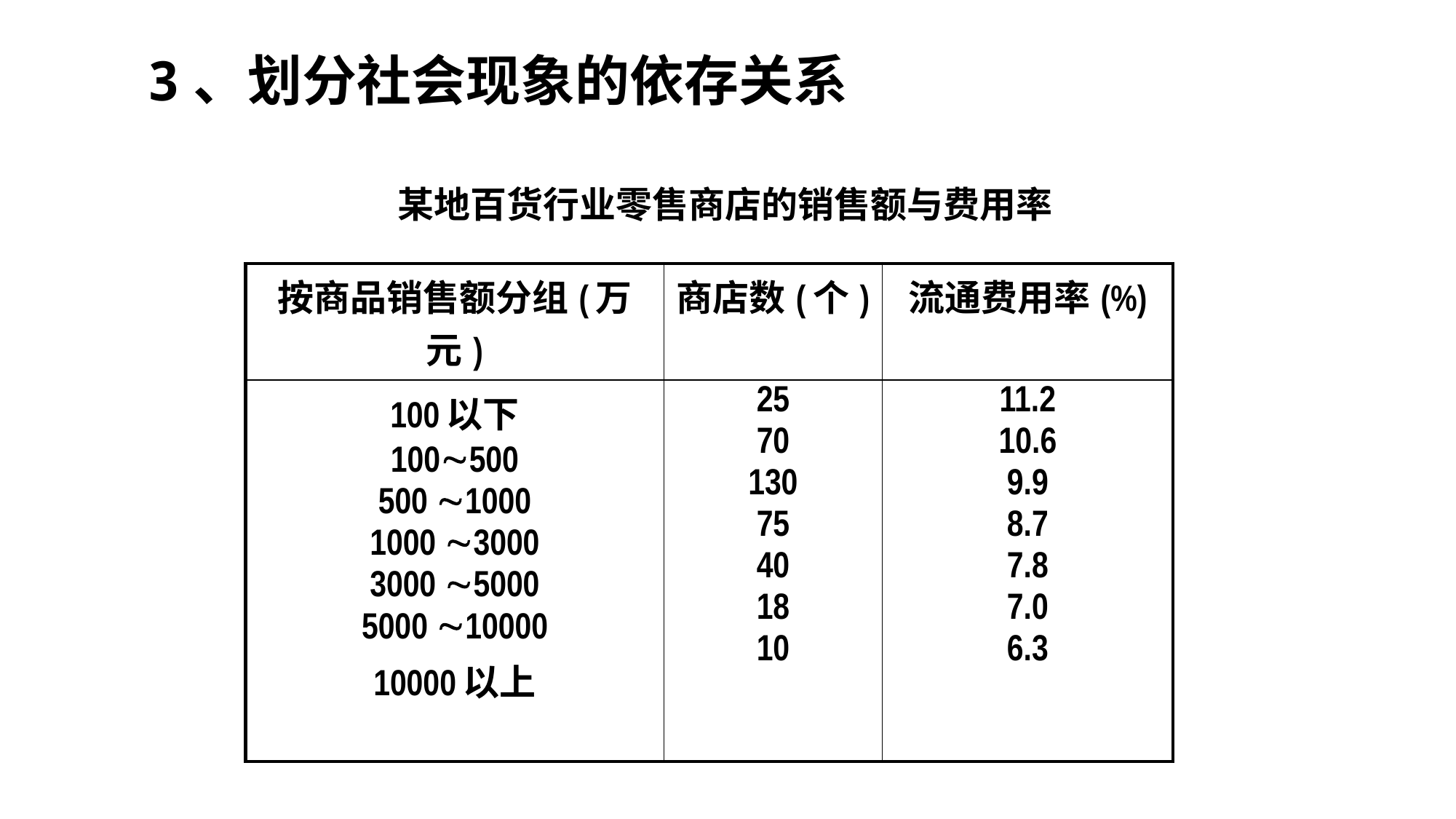

# 3、划分社会现象的依存关系
某地百货行业零售商店的销售额与费用率
| 按商品销售额分组(万元) | 商店数(个) | 流通费用率(%) |
| --- | --- | --- |
| 100以下 100∼500 500 ∼1000 1000 ∼3000 3000 ∼5000 5000 ∼10000 10000以上 | 25 70 130 75 40 18 10 | 11.2 10.6 9.9 8.7 7.8 7.0 6.3 |